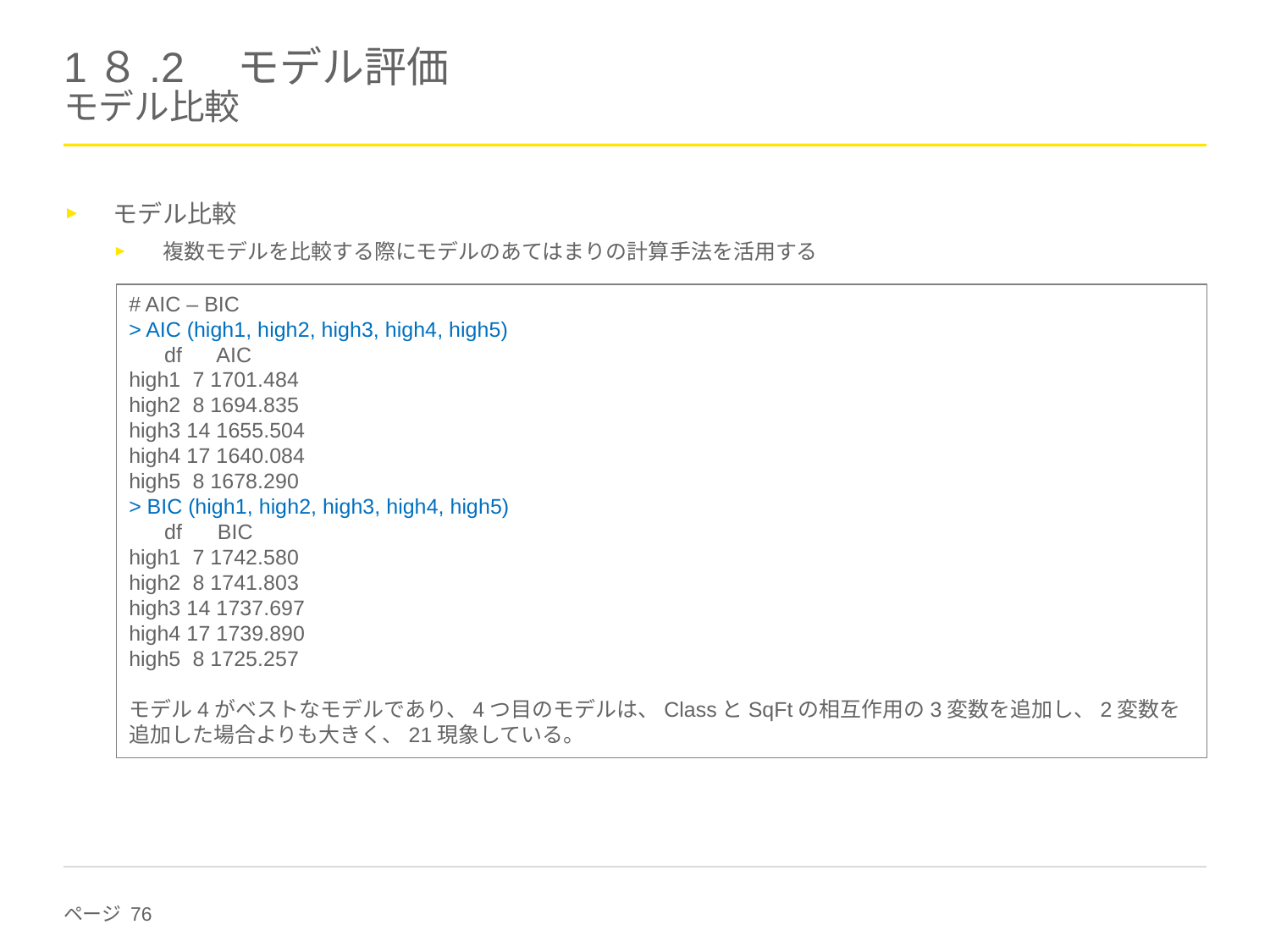

# 1８.2　モデル評価 モデル比較
モデル比較
複数モデルを比較する際にモデルのあてはまりの計算手法を活用する

# AIC – BIC
> AIC (high1, high2, high3, high4, high5)
      df      AIC
high1  7 1701.484
high2  8 1694.835
high3 14 1655.504
high4 17 1640.084
high5  8 1678.290
> BIC (high1, high2, high3, high4, high5)
      df      BIC
high1  7 1742.580
high2  8 1741.803
high3 14 1737.697
high4 17 1739.890
high5  8 1725.257

モデル4がベストなモデルであり、4つ目のモデルは、ClassとSqFtの相互作用の3変数を追加し、2変数を追加した場合よりも大きく、21現象している。